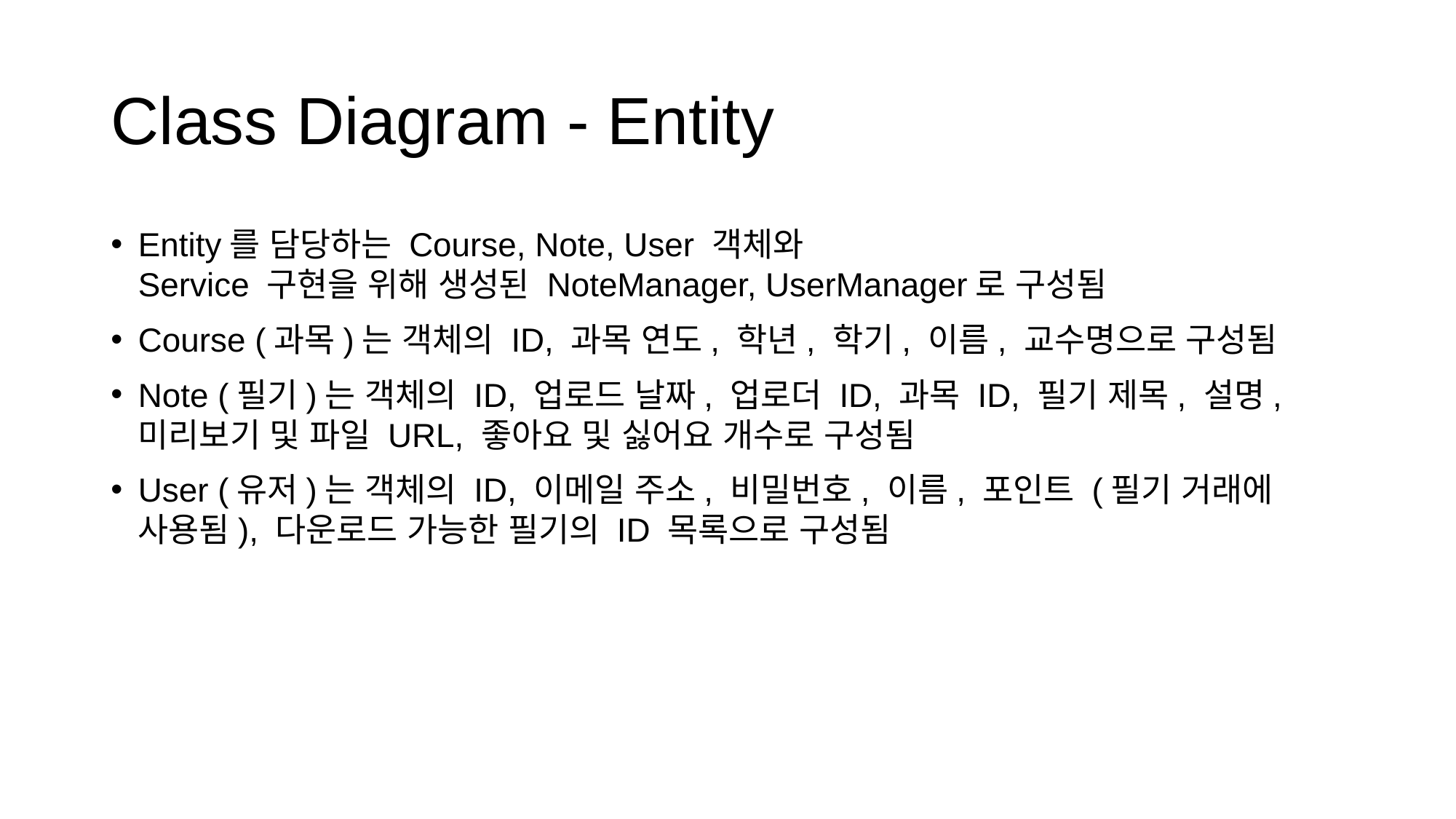

# Class Diagram - Entity
Entity를 담당하는 Course, Note, User 객체와
Service 구현을 위해 생성된 NoteManager, UserManager로 구성됨
Course (과목)는 객체의 ID, 과목 연도, 학년, 학기, 이름, 교수명으로 구성됨
Note (필기)는 객체의 ID, 업로드 날짜, 업로더 ID, 과목 ID, 필기 제목, 설명, 미리보기 및 파일 URL, 좋아요 및 싫어요 개수로 구성됨
User (유저)는 객체의 ID, 이메일 주소, 비밀번호, 이름, 포인트 (필기 거래에 사용됨), 다운로드 가능한 필기의 ID 목록으로 구성됨